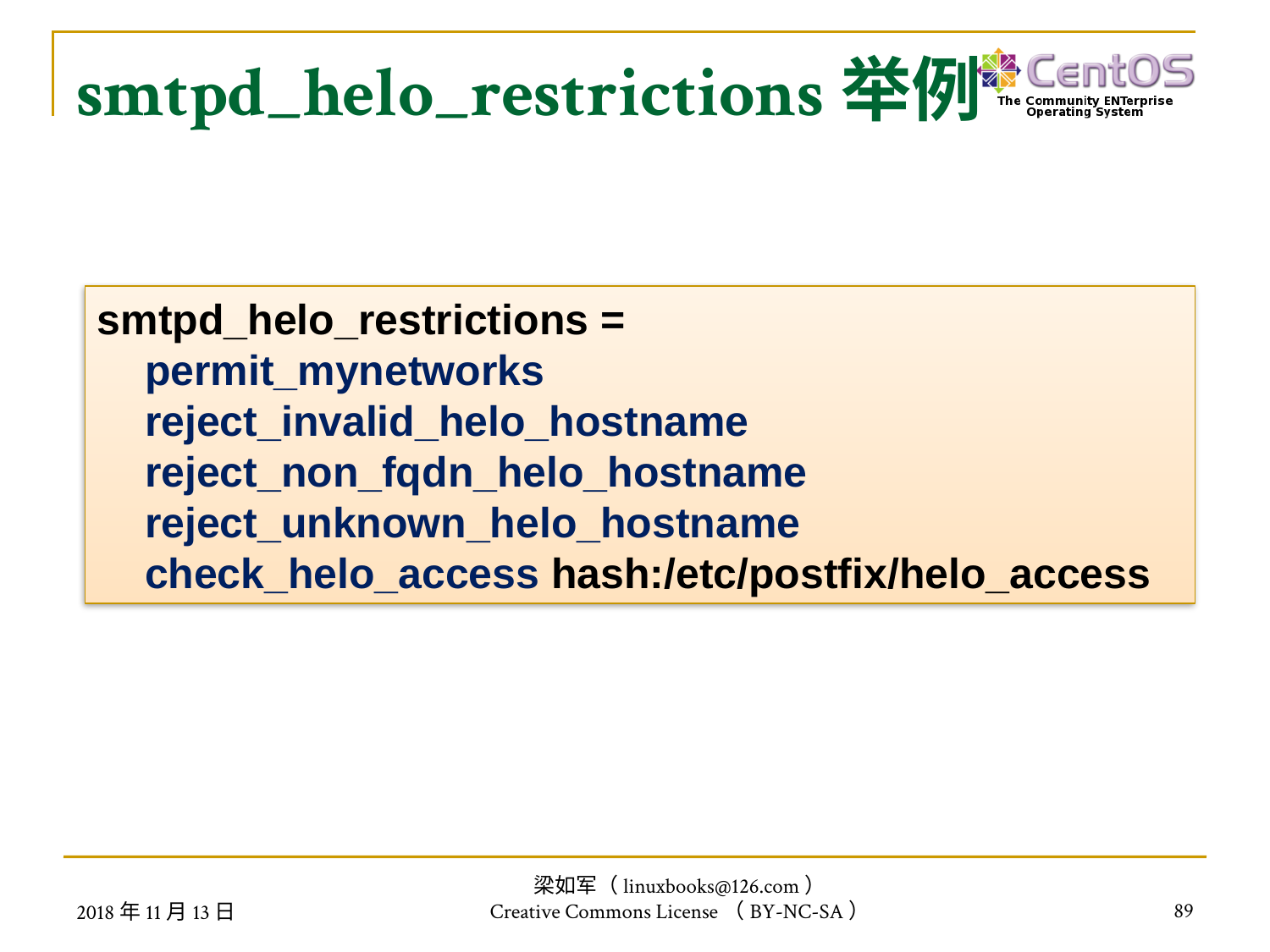

# smtpd_helo_restrictions举例
smtpd_helo_restrictions =
    permit_mynetworks
    reject_invalid_helo_hostname
    reject_non_fqdn_helo_hostname
    reject_unknown_helo_hostname
    check_helo_access hash:/etc/postfix/helo_access
梁如军（linuxbooks@126.com）
Creative Commons License（BY-NC-SA）
2018年11月13日
89